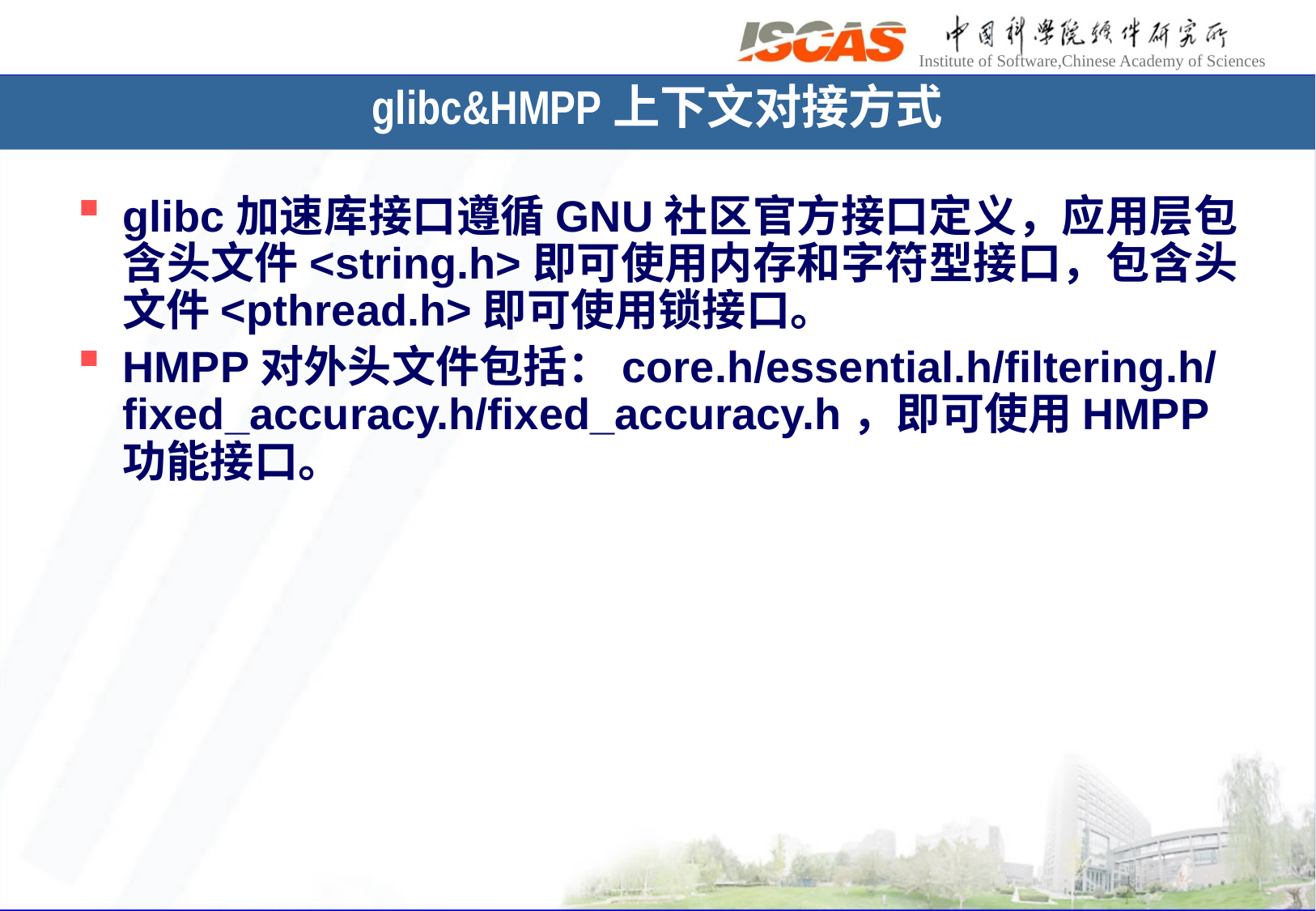

# glibc&HMPP上下文对接方式
glibc加速库接口遵循GNU社区官方接口定义，应用层包含头文件<string.h>即可使用内存和字符型接口，包含头文件<pthread.h>即可使用锁接口。
HMPP对外头文件包括：core.h/essential.h/filtering.h/fixed_accuracy.h/fixed_accuracy.h，即可使用HMPP功能接口。